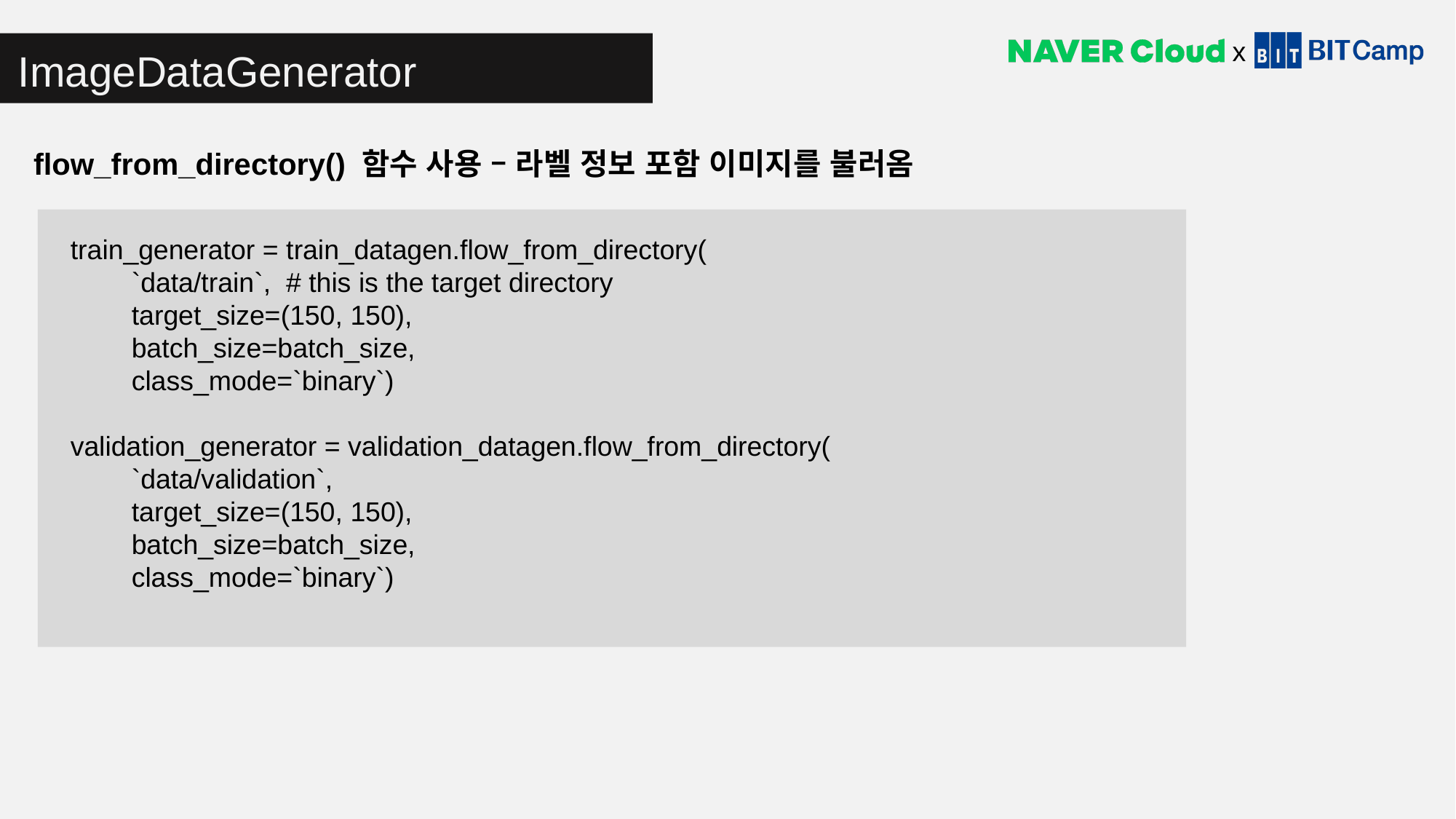

ImageDataGenerator
flow_from_directory() 함수 사용 – 라벨 정보 포함 이미지를 불러옴

train_generator = train_datagen.flow_from_directory(
        `data/train`,  # this is the target directory
        target_size=(150, 150),
        batch_size=batch_size,
        class_mode=`binary`)

validation_generator = validation_datagen.flow_from_directory(
        `data/validation`,
        target_size=(150, 150),
        batch_size=batch_size,
        class_mode=`binary`)